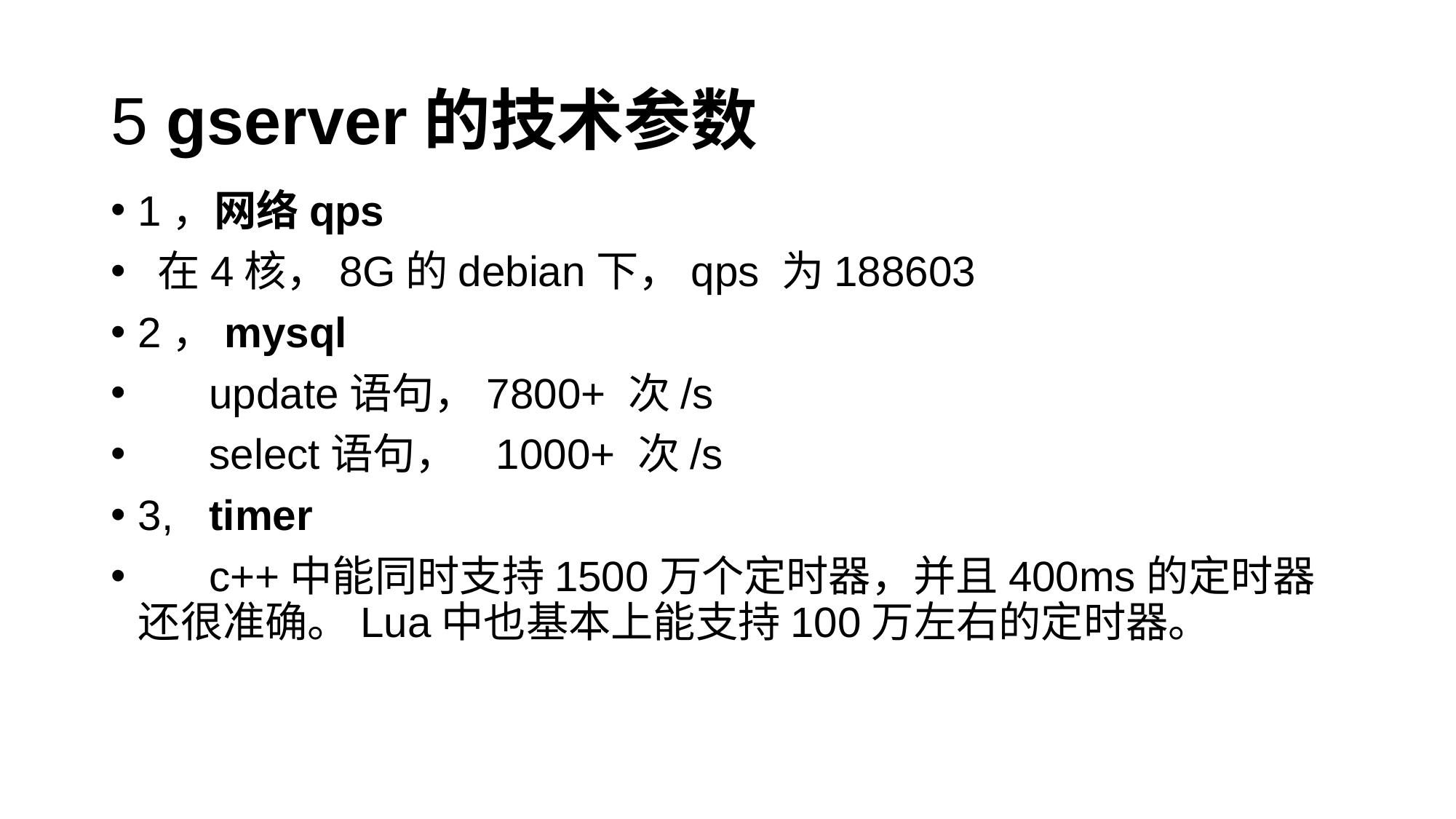

# 5 gserver的技术参数
1，网络qps
 在4核，8G的debian下，qps 为188603
2，mysql
      update语句，7800+ 次/s
      select语句，   1000+ 次/s
3,   timer
      c++中能同时支持1500万个定时器，并且400ms的定时器还很准确。Lua中也基本上能支持100万左右的定时器。